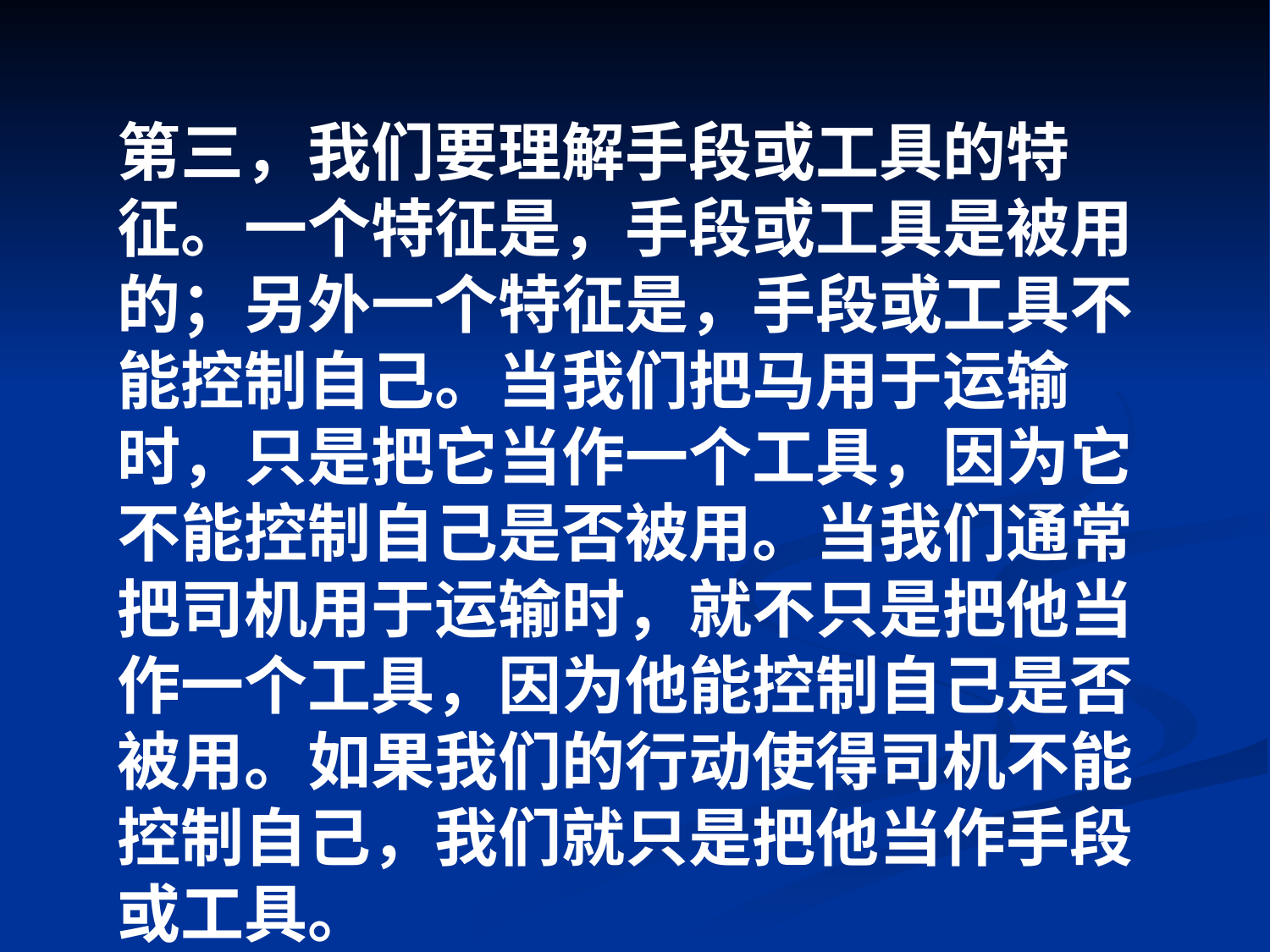

第三，我们要理解手段或工具的特征。一个特征是，手段或工具是被用的；另外一个特征是，手段或工具不能控制自己。当我们把马用于运输时，只是把它当作一个工具，因为它不能控制自己是否被用。当我们通常把司机用于运输时，就不只是把他当作一个工具，因为他能控制自己是否被用。如果我们的行动使得司机不能控制自己，我们就只是把他当作手段或工具。